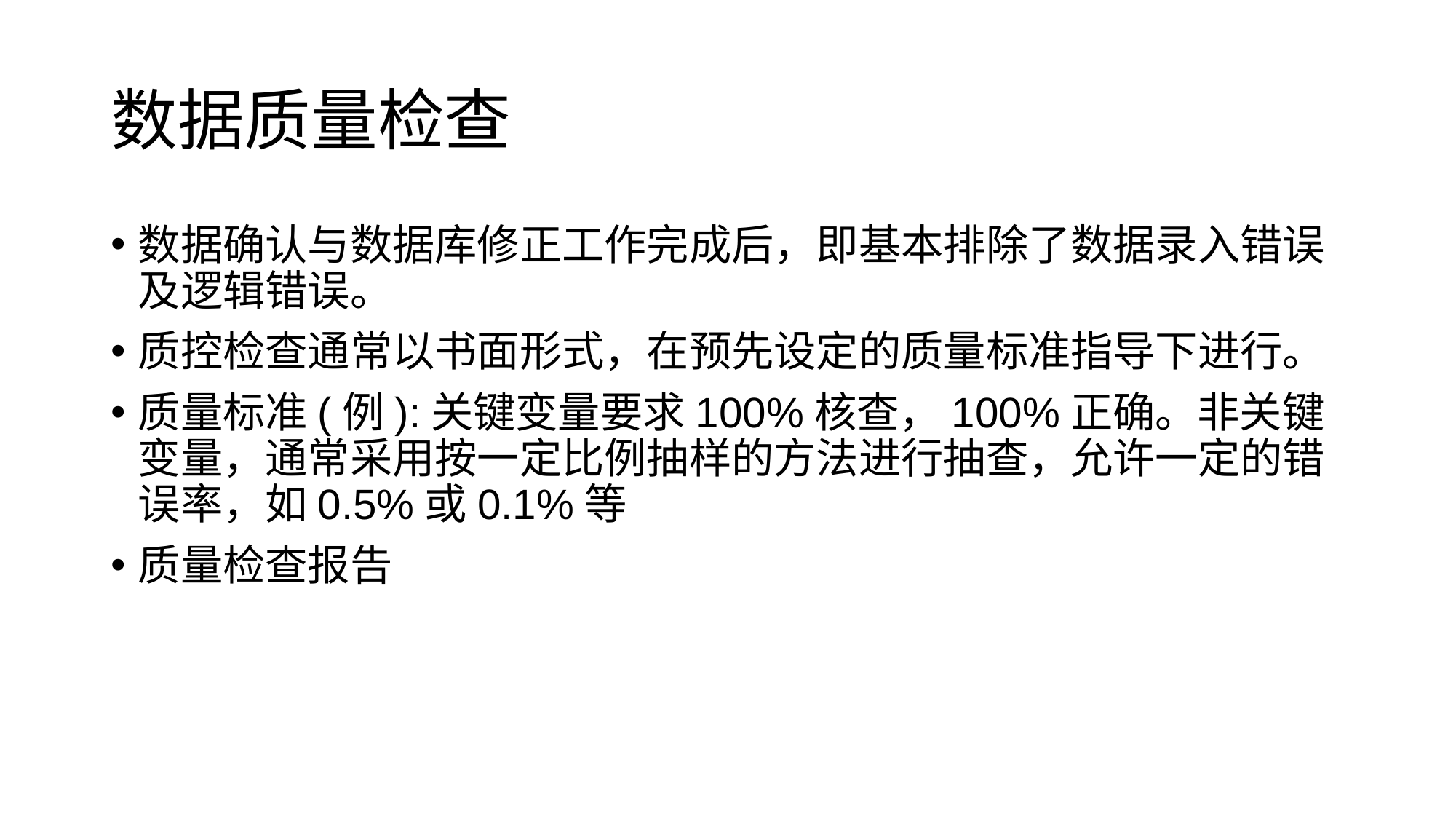

# 数据质量检查
数据确认与数据库修正工作完成后，即基本排除了数据录入错误及逻辑错误。
质控检查通常以书面形式，在预先设定的质量标准指导下进行。
质量标准(例):关键变量要求100%核查，100%正确。非关键变量，通常采用按一定比例抽样的方法进行抽查，允许一定的错误率，如0.5%或0.1%等
质量检查报告